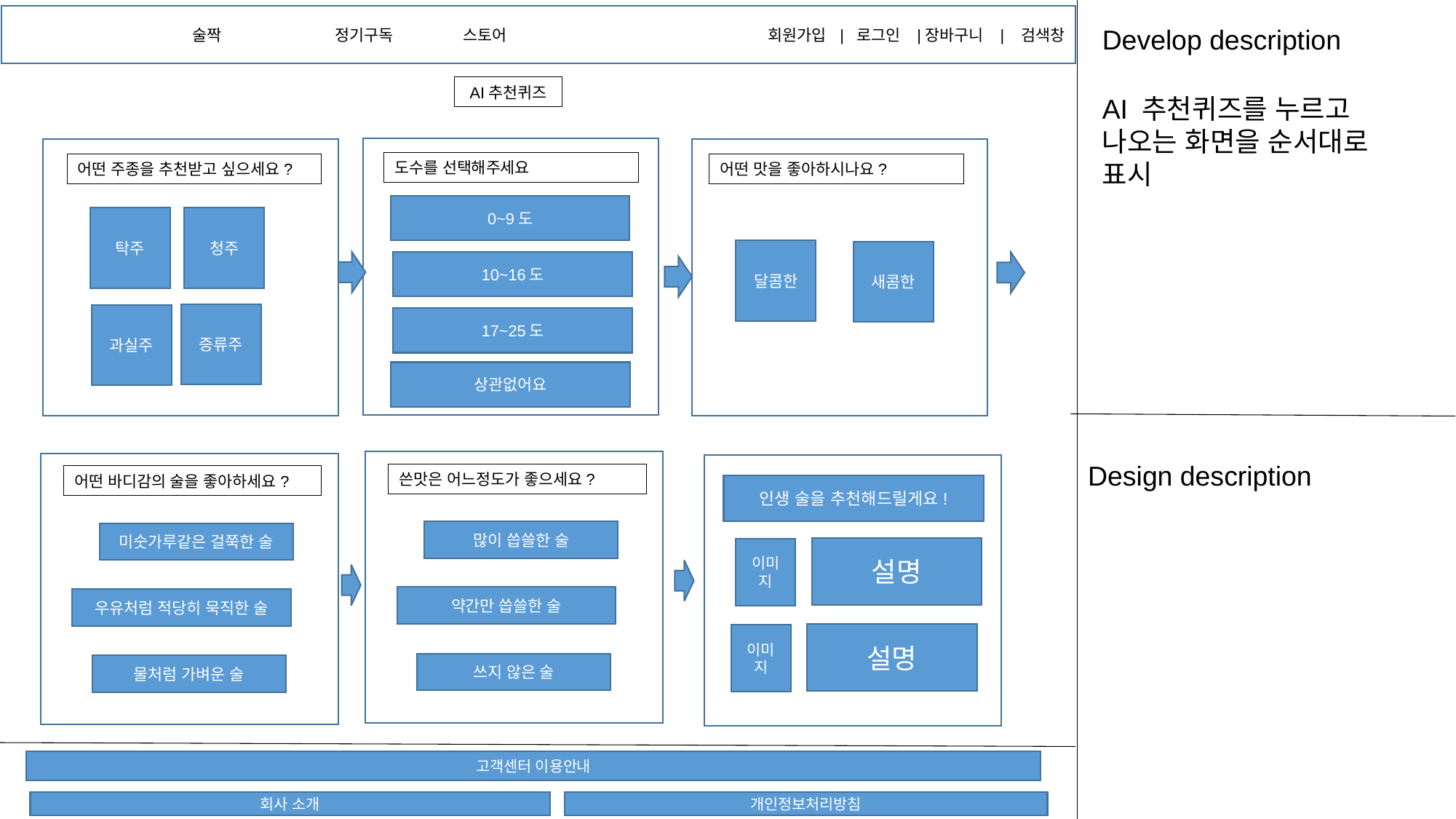

술짝                          정기구독                스토어                                                            회원가입  |  로그인   |장바구니   |   검색창
Develop description
AI추천퀴즈
AI 추천퀴즈를 누르고 나오는 화면을 순서대로 표시

도수를 선택해주세요
어떤 맛을 좋아하시나요?
어떤 주종을 추천받고 싶으세요?
0~9도
청주
탁주
달콤한
새콤한

10~16도

증류주
과실주
17~25도
상관없어요

Design description

쓴맛은 어느정도가 좋으세요?
어떤 바디감의 술을 좋아하세요?
인생 술을 추천해드릴게요!
많이 씁쓸한 술
미숫가루같은 걸쭉한 술
설명
이미지

약간만 씁쓸한 술
우유처럼 적당히 묵직한 술
설명
이미지
쓰지 않은 술
물처럼 가벼운 술
고객센터 이용안내
개인정보처리방침
회사 소개